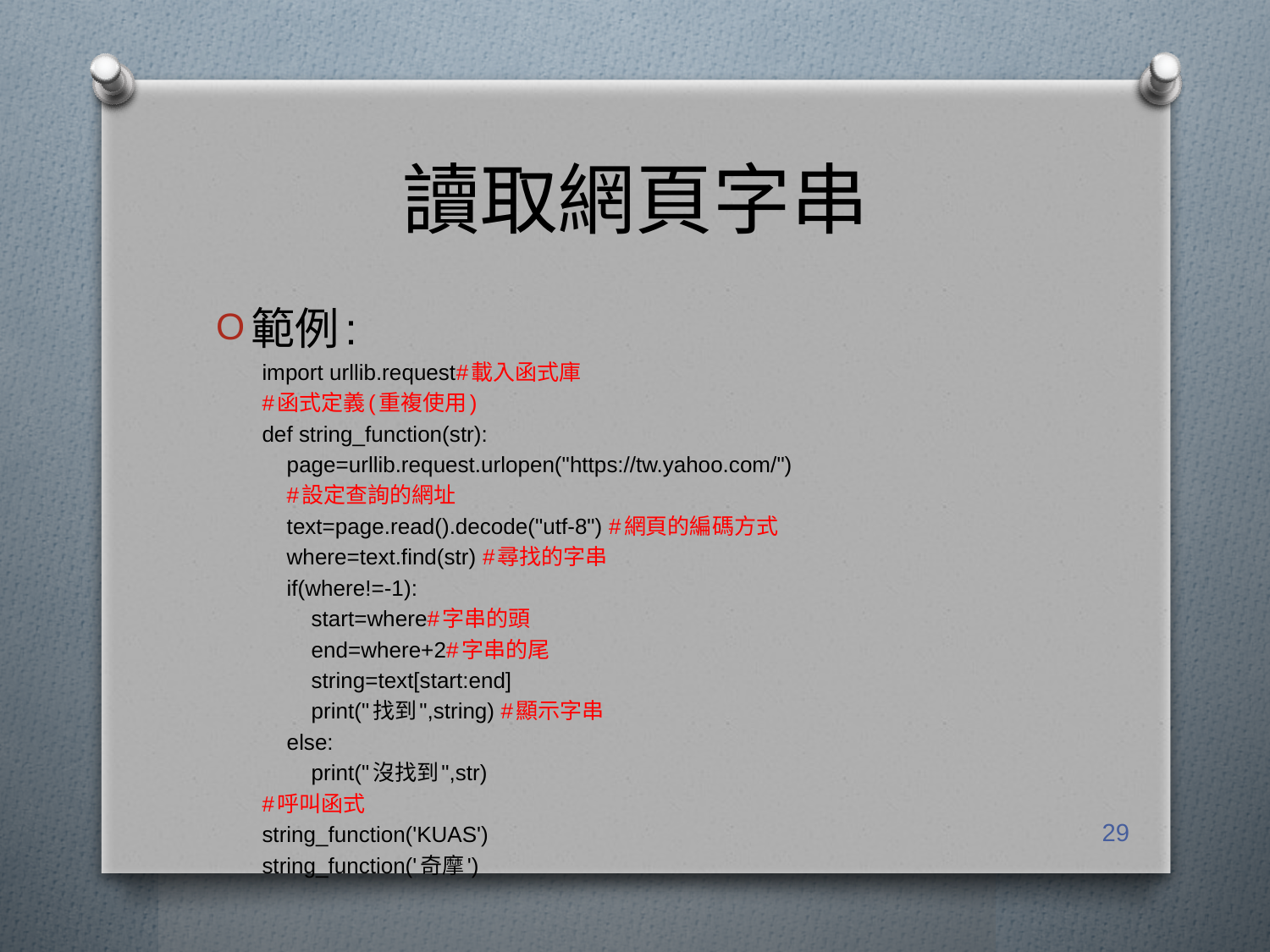

# 讀取網頁字串
範例:
import urllib.request#載入函式庫
#函式定義(重複使用)
def string_function(str):
    page=urllib.request.urlopen("https://tw.yahoo.com/")
    #設定查詢的網址
    text=page.read().decode("utf-8") #網頁的編碼方式
    where=text.find(str) #尋找的字串
    if(where!=-1):
        start=where#字串的頭
        end=where+2#字串的尾
        string=text[start:end]
        print("找到",string) #顯示字串
    else:
        print("沒找到",str)
#呼叫函式
string_function('KUAS')
string_function('奇摩')

29